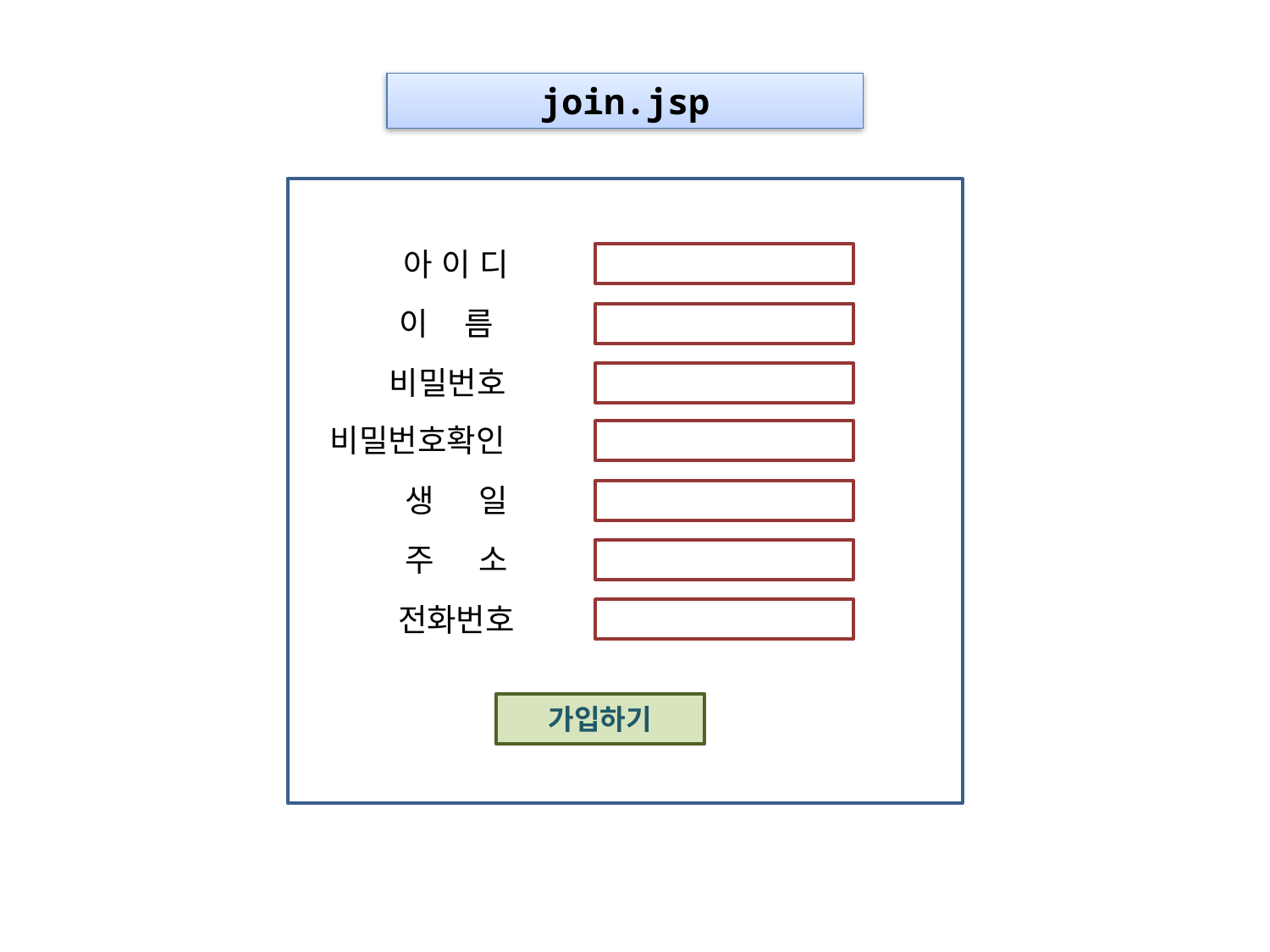

join.jsp

아 이 디

이    름

비밀번호

비밀번호확인

생     일

주     소

전화번호

가입하기